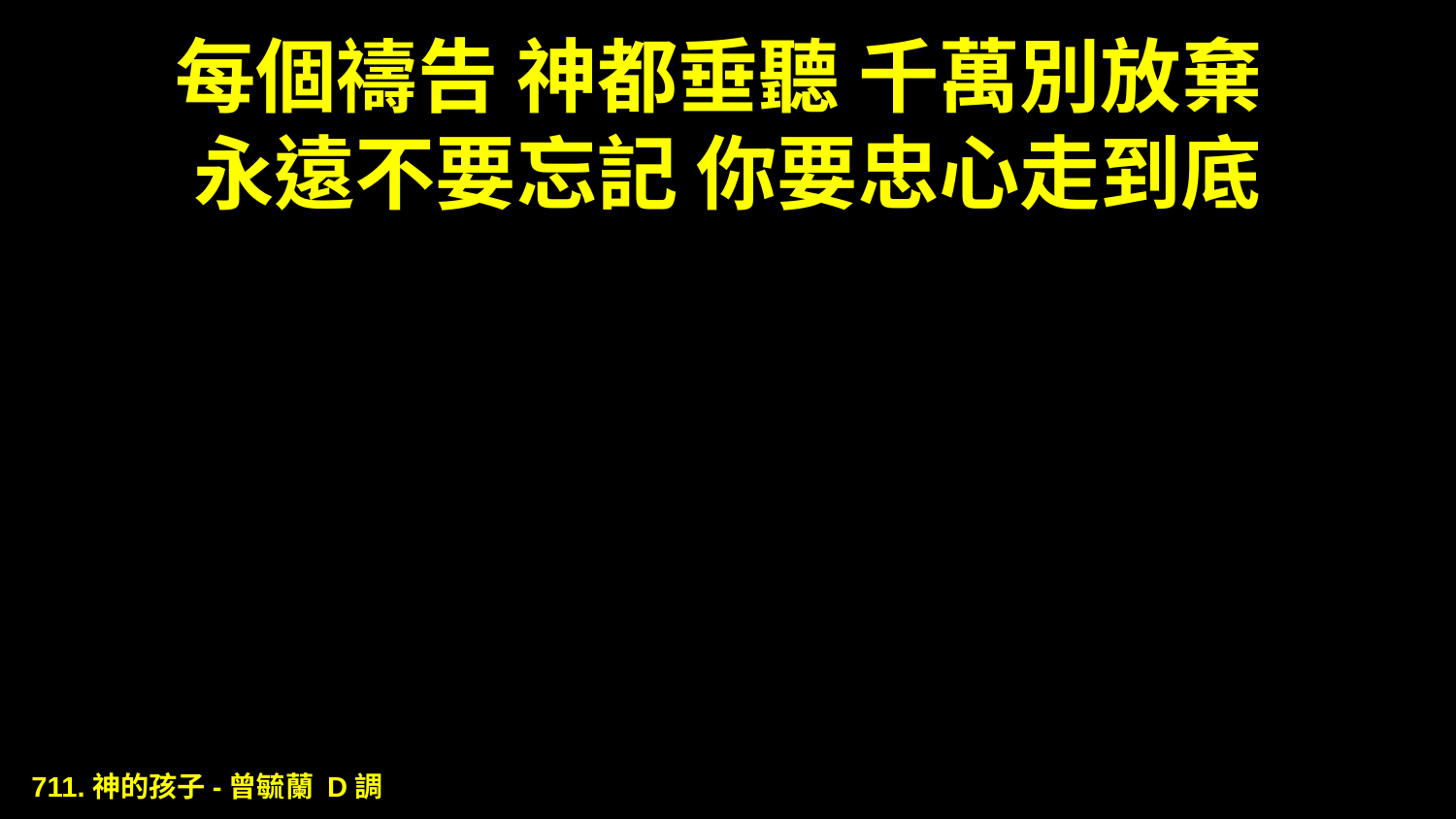

# 每個禱告 神都垂聽 千萬別放棄 永遠不要忘記 你要忠心走到底
711.神的孩子-曾毓蘭 D調